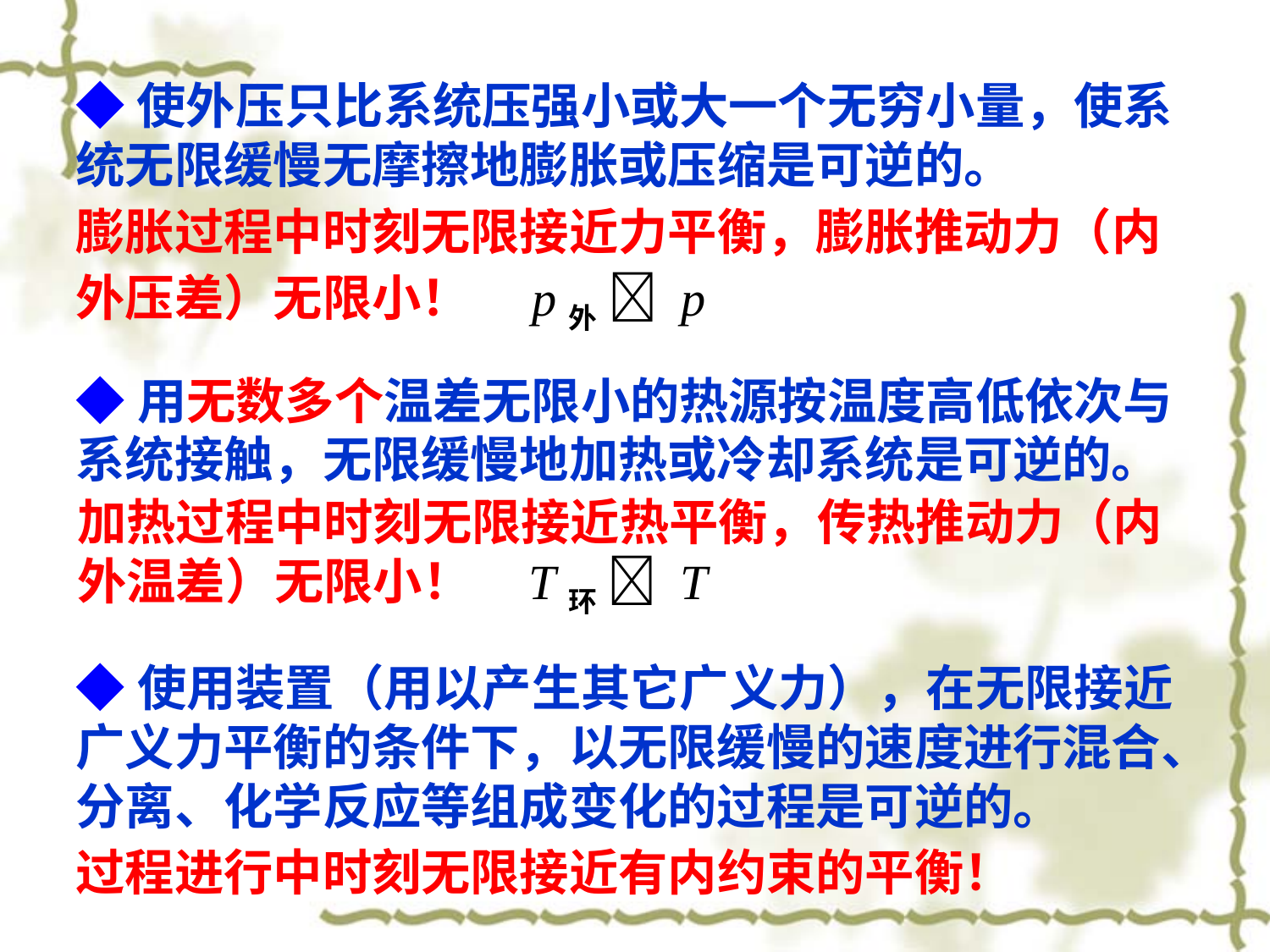

◆使外压只比系统压强小或大一个无穷小量，使系统无限缓慢无摩擦地膨胀或压缩是可逆的。
膨胀过程中时刻无限接近力平衡，膨胀推动力（内外压差）无限小！    p外 ≡ p
◆用无数多个温差无限小的热源按温度高低依次与系统接触，无限缓慢地加热或冷却系统是可逆的。
加热过程中时刻无限接近热平衡，传热推动力（内外温差）无限小！    T环 ≡ T
◆使用装置（用以产生其它广义力），在无限接近广义力平衡的条件下，以无限缓慢的速度进行混合、分离、化学反应等组成变化的过程是可逆的。
过程进行中时刻无限接近有内约束的平衡！